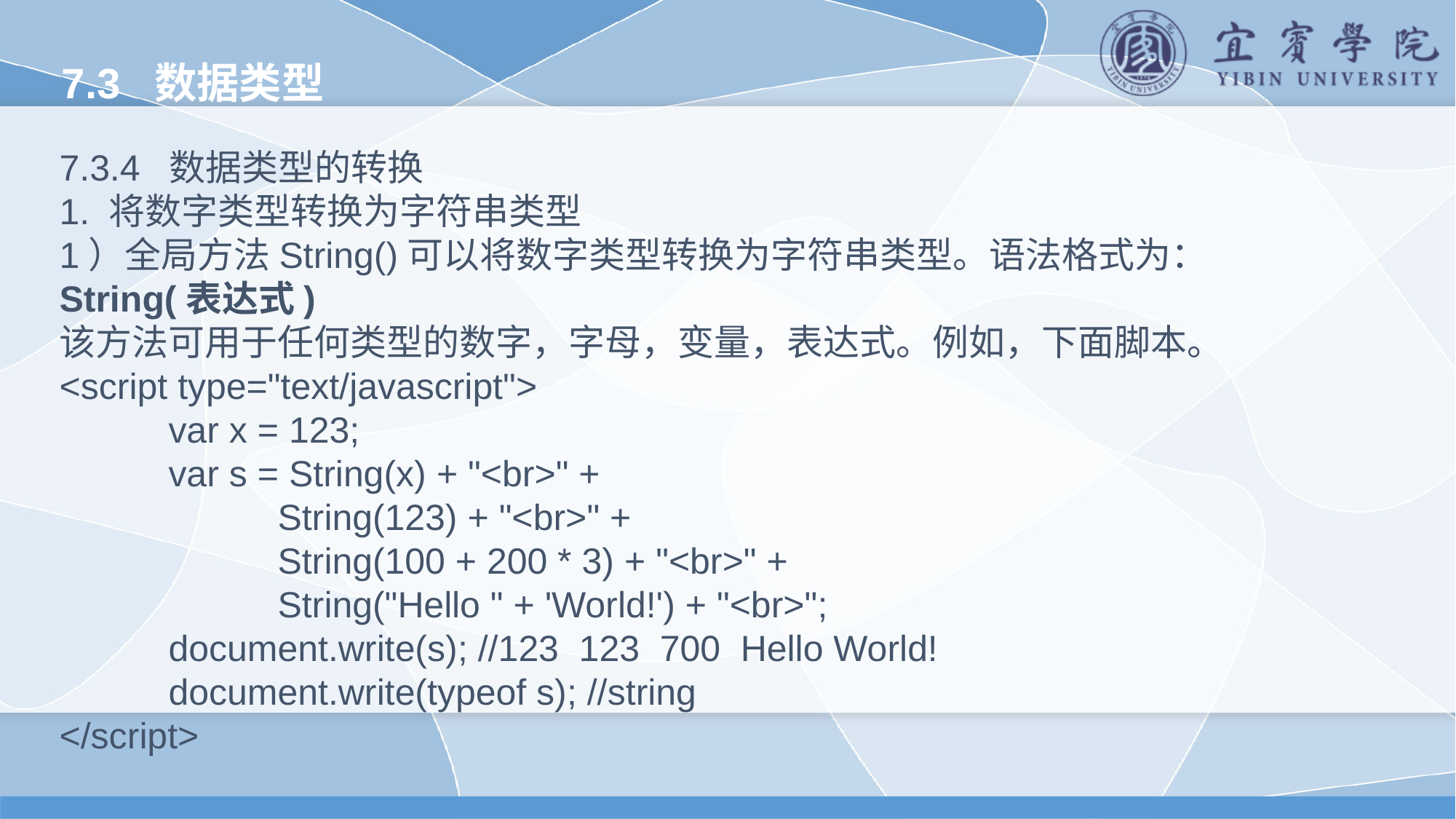

7.3  数据类型
7.3.4  数据类型的转换
1. 将数字类型转换为字符串类型
1）全局方法String()可以将数字类型转换为字符串类型。语法格式为：
String(表达式)
该方法可用于任何类型的数字，字母，变量，表达式。例如，下面脚本。
<script type="text/javascript">
	var x = 123;
	var s = String(x) + "<br>" +
		String(123) + "<br>" +
		String(100 + 200 * 3) + "<br>" +
		String("Hello " + 'World!') + "<br>";
	document.write(s); //123  123  700  Hello World!
	document.write(typeof s); //string
</script>